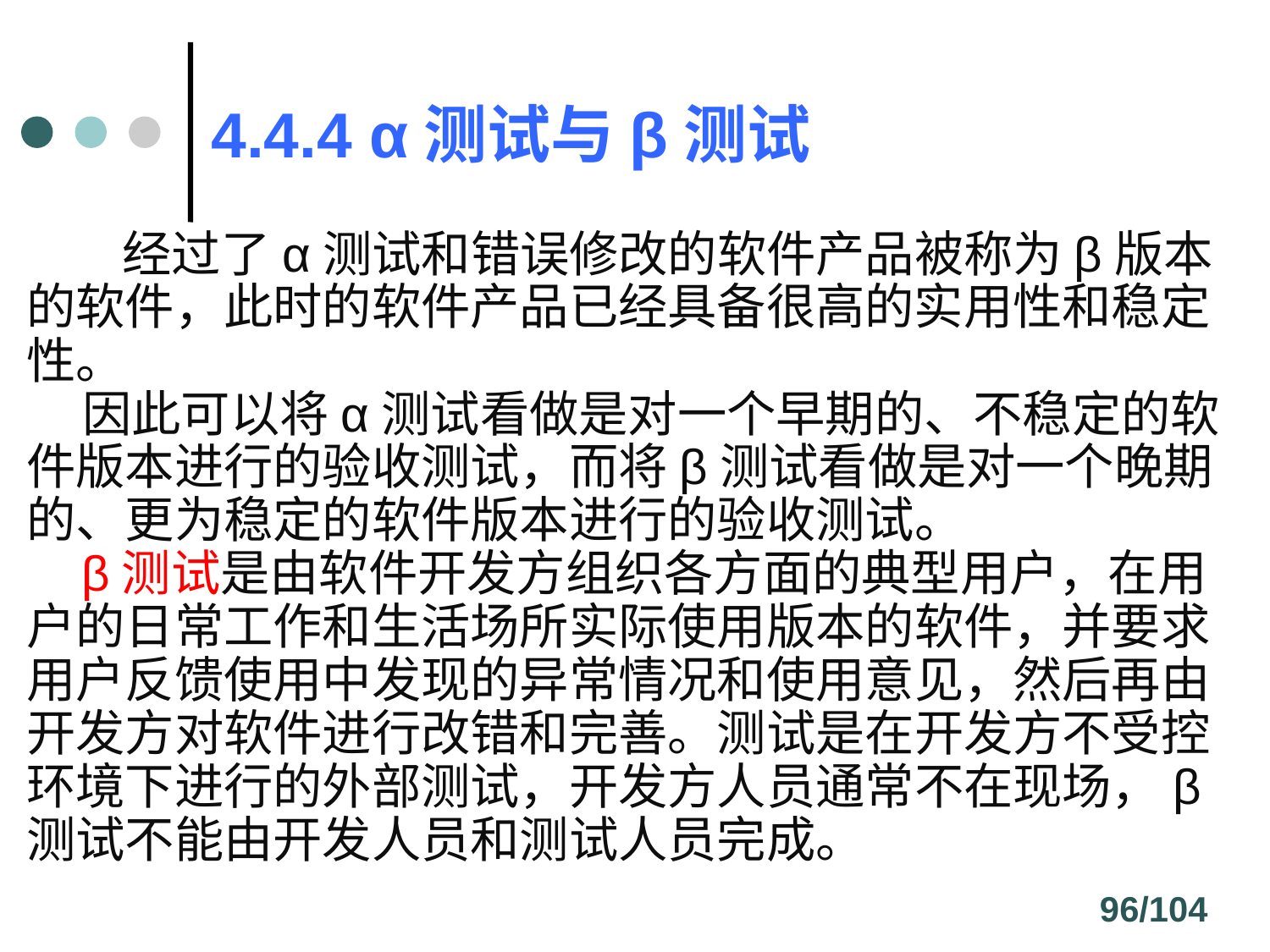

# 4.4.4 α测试与β测试
         经过了α测试和错误修改的软件产品被称为β版本的软件，此时的软件产品已经具备很高的实用性和稳定性。
    因此可以将α测试看做是对一个早期的、不稳定的软件版本进行的验收测试，而将β测试看做是对一个晚期的、更为稳定的软件版本进行的验收测试。
    β测试是由软件开发方组织各方面的典型用户，在用户的日常工作和生活场所实际使用版本的软件，并要求用户反馈使用中发现的异常情况和使用意见，然后再由开发方对软件进行改错和完善。测试是在开发方不受控环境下进行的外部测试，开发方人员通常不在现场，β测试不能由开发人员和测试人员完成。
96/104